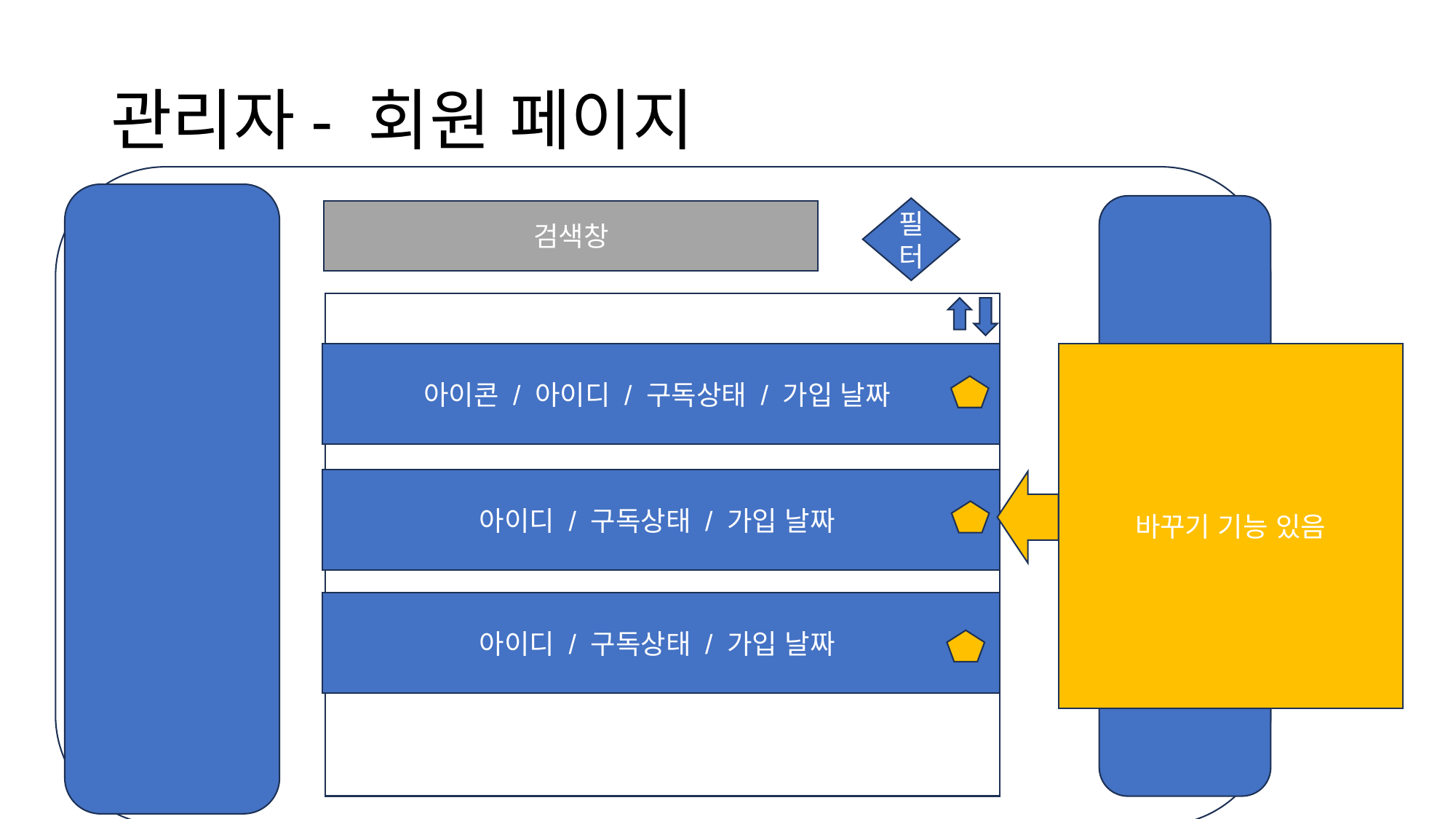

# 관리자- 회원 페이지

필터
검색창

아이콘 / 아이디 / 구독상태 / 가입 날짜
바꾸기 기능 있음

아이디 / 구독상태 / 가입 날짜

아이디 / 구독상태 / 가입 날짜